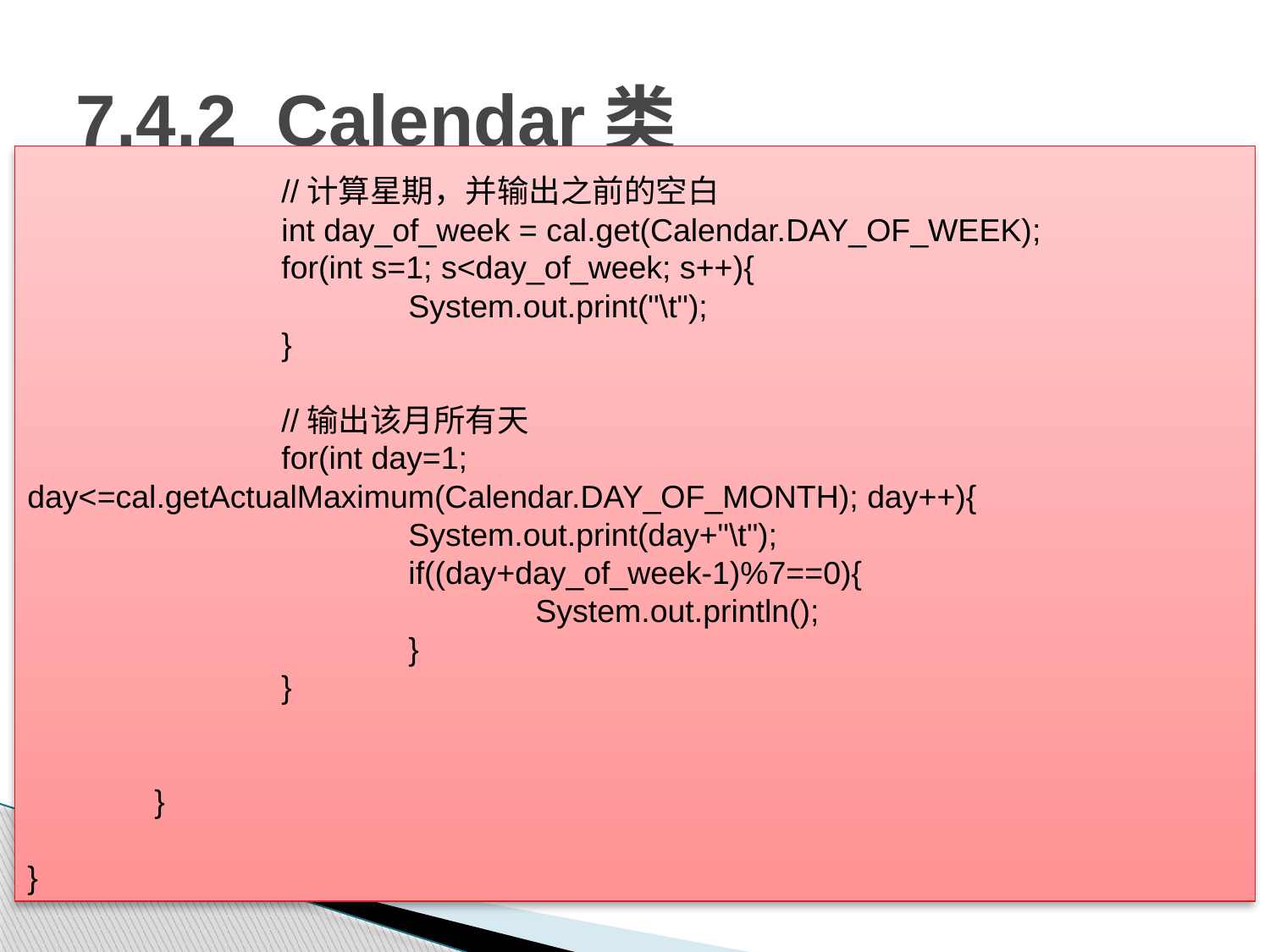

# 7.4.2  Calendar类
		//计算星期，并输出之前的空白
		int day_of_week = cal.get(Calendar.DAY_OF_WEEK);
		for(int s=1; s<day_of_week; s++){
			System.out.print("\t");
		}

		//输出该月所有天
		for(int day=1; day<=cal.getActualMaximum(Calendar.DAY_OF_MONTH); day++){
			System.out.print(day+"\t");
			if((day+day_of_week-1)%7==0){
				System.out.println();
			}
		}

	}

}